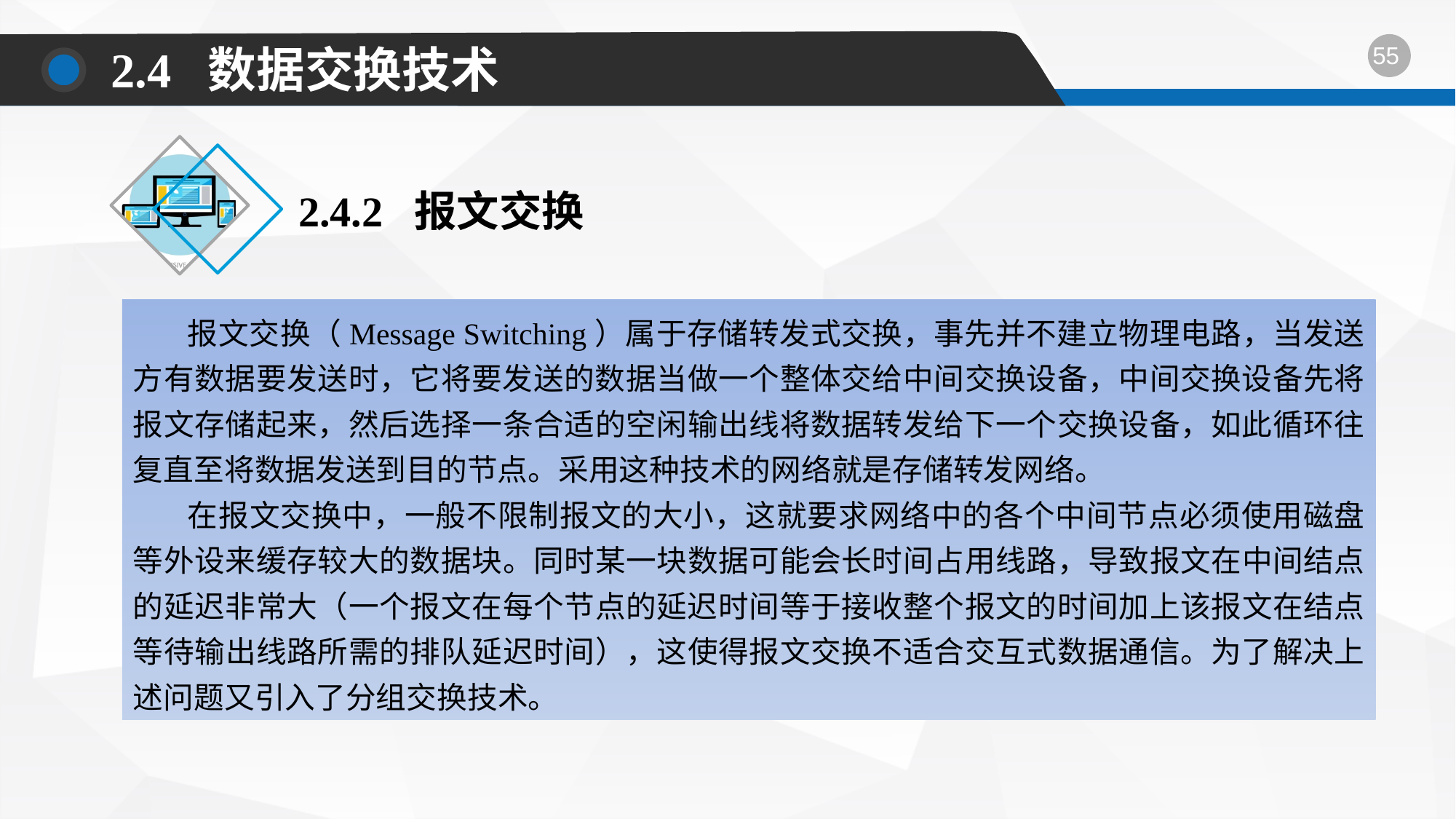

2.4  数据交换技术

2.4.2  报文交换
报文交换（Message Switching）属于存储转发式交换，事先并不建立物理电路，当发送方有数据要发送时，它将要发送的数据当做一个整体交给中间交换设备，中间交换设备先将报文存储起来，然后选择一条合适的空闲输出线将数据转发给下一个交换设备，如此循环往复直至将数据发送到目的节点。采用这种技术的网络就是存储转发网络。
在报文交换中，一般不限制报文的大小，这就要求网络中的各个中间节点必须使用磁盘等外设来缓存较大的数据块。同时某一块数据可能会长时间占用线路，导致报文在中间结点的延迟非常大（一个报文在每个节点的延迟时间等于接收整个报文的时间加上该报文在结点等待输出线路所需的排队延迟时间），这使得报文交换不适合交互式数据通信。为了解决上述问题又引入了分组交换技术。